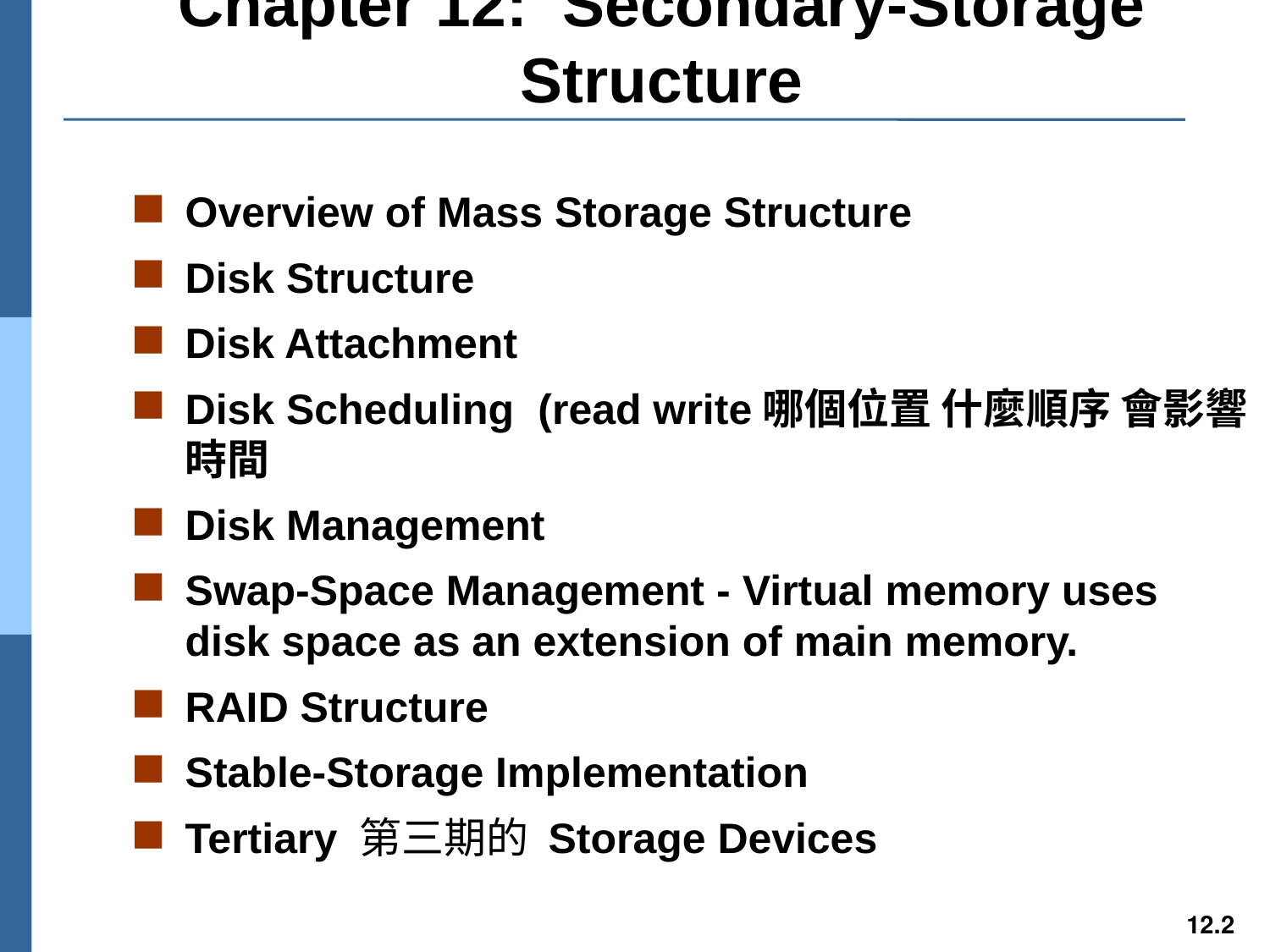

# Chapter 12:  Secondary-Storage Structure
Overview of Mass Storage Structure
Disk Structure
Disk Attachment
Disk Scheduling  (read write哪個位置 什麼順序 會影響時間
Disk Management
Swap-Space Management - Virtual memory uses disk space as an extension of main memory.
RAID Structure
Stable-Storage Implementation
Tertiary 第三期的 Storage Devices